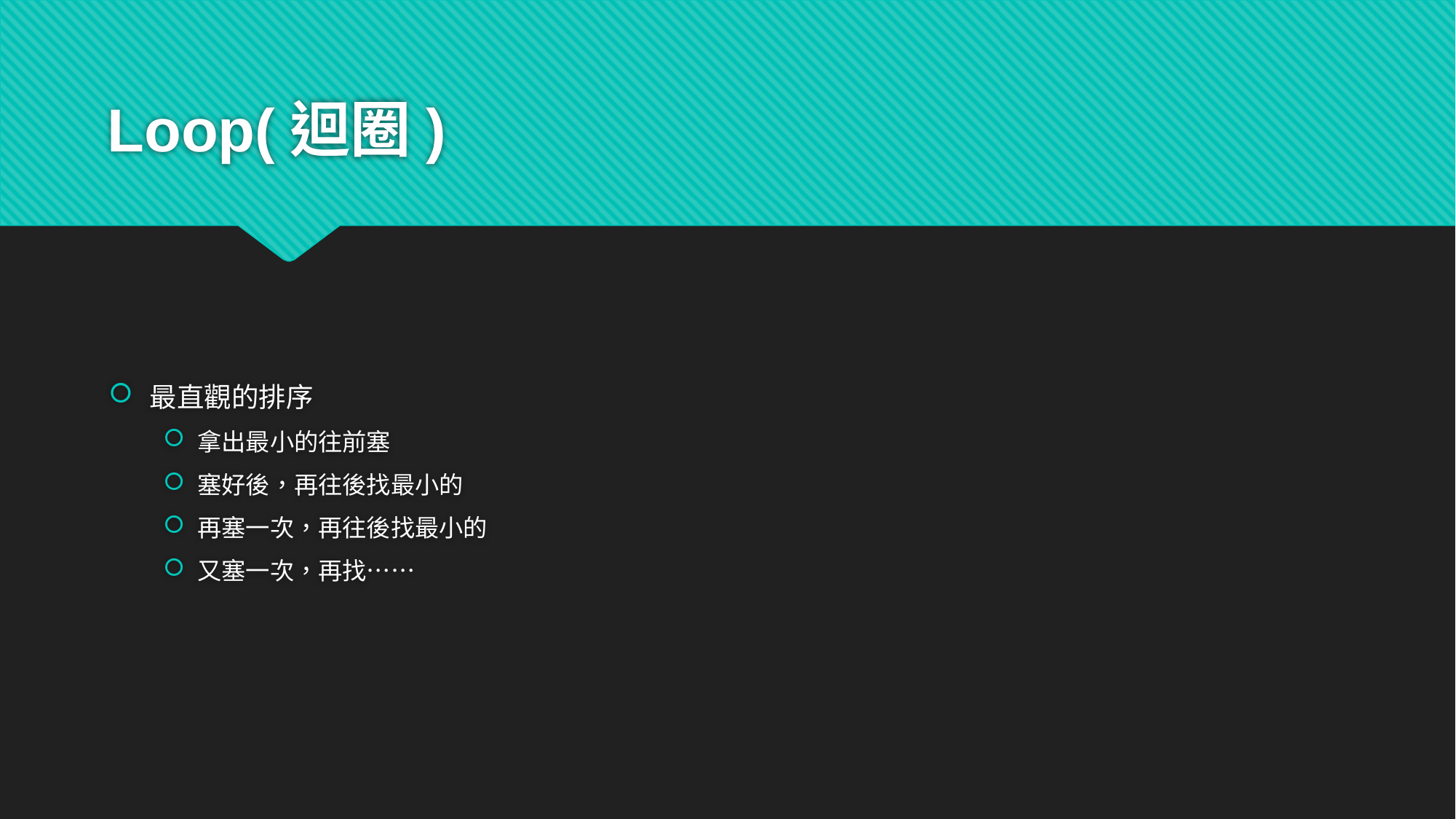

# Loop(迴圈)
最直觀的排序
拿出最小的往前塞
塞好後，再往後找最小的
再塞一次，再往後找最小的
又塞一次，再找……